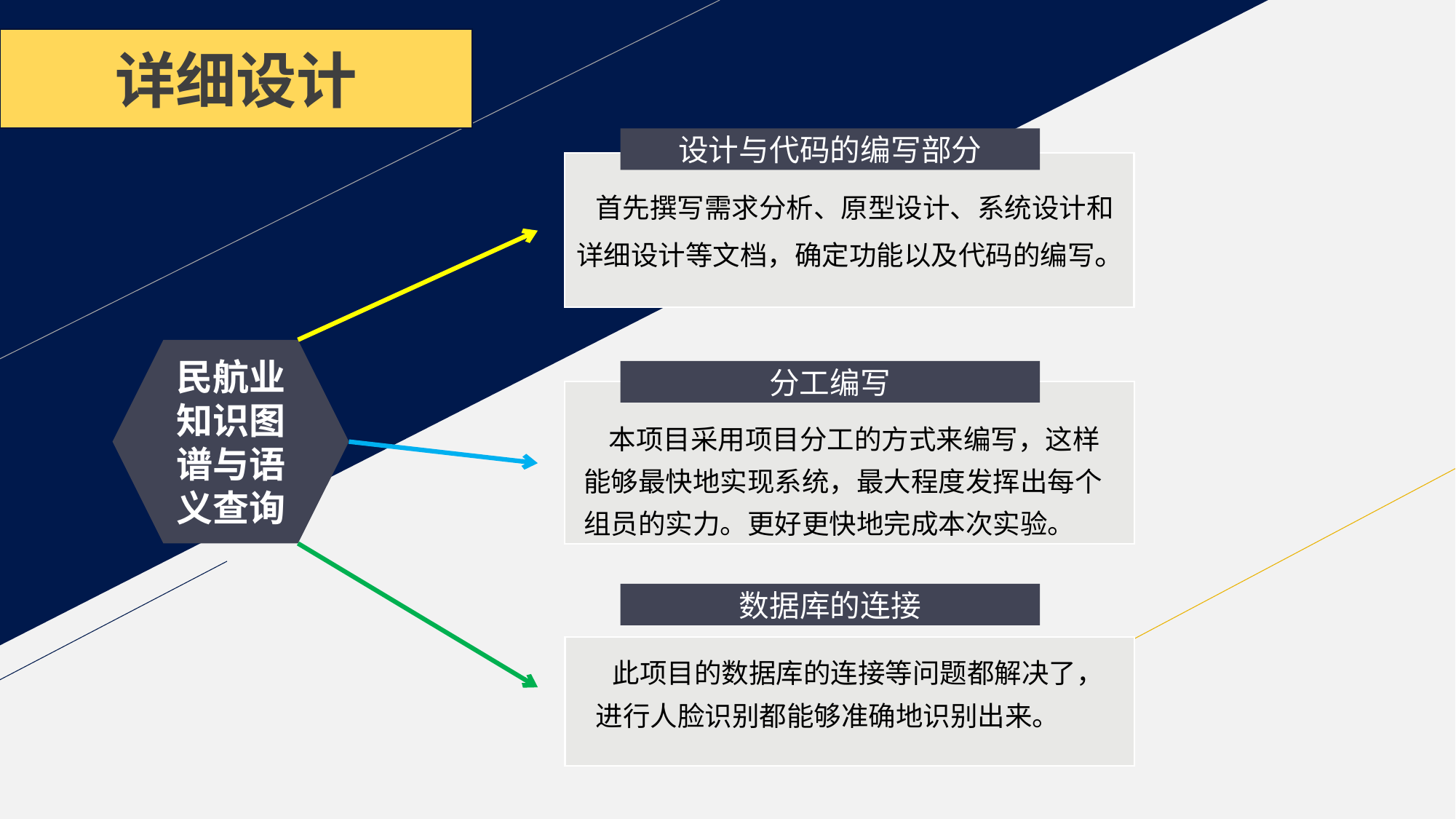

详细设计
设计与代码的编写部分

  首先撰写需求分析、原型设计、系统设计和详细设计等文档，确定功能以及代码的编写。
民航业知识图谱与语义查询
分工编写

   本项目采用项目分工的方式来编写，这样能够最快地实现系统，最大程度发挥出每个组员的实力。更好更快地完成本次实验。
数据库的连接

  此项目的数据库的连接等问题都解决了，进行人脸识别都能够准确地识别出来。